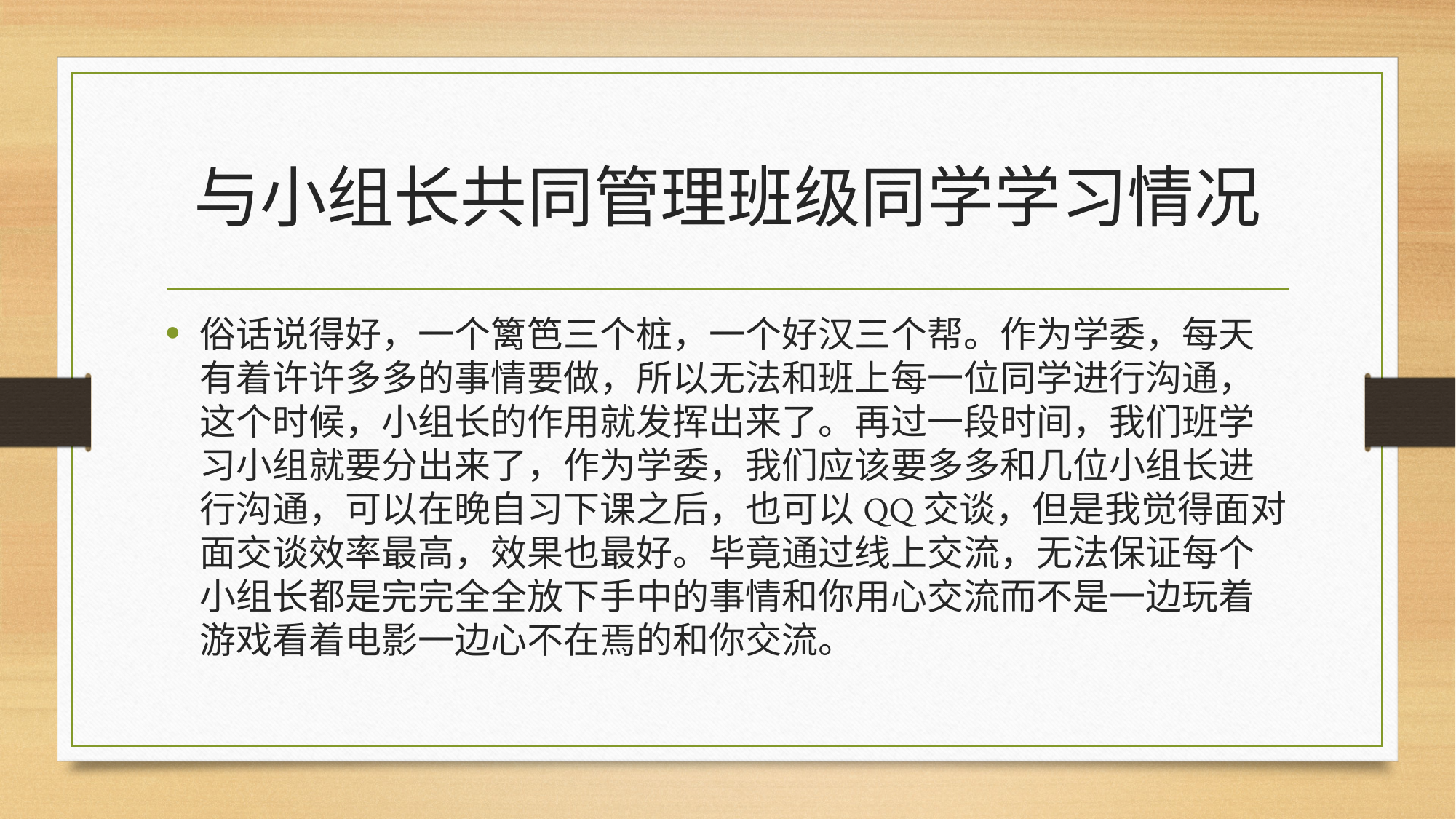

# 与小组长共同管理班级同学学习情况
俗话说得好，一个篱笆三个桩，一个好汉三个帮。作为学委，每天有着许许多多的事情要做，所以无法和班上每一位同学进行沟通，这个时候，小组长的作用就发挥出来了。再过一段时间，我们班学习小组就要分出来了，作为学委，我们应该要多多和几位小组长进行沟通，可以在晚自习下课之后，也可以QQ交谈，但是我觉得面对面交谈效率最高，效果也最好。毕竟通过线上交流，无法保证每个小组长都是完完全全放下手中的事情和你用心交流而不是一边玩着游戏看着电影一边心不在焉的和你交流。